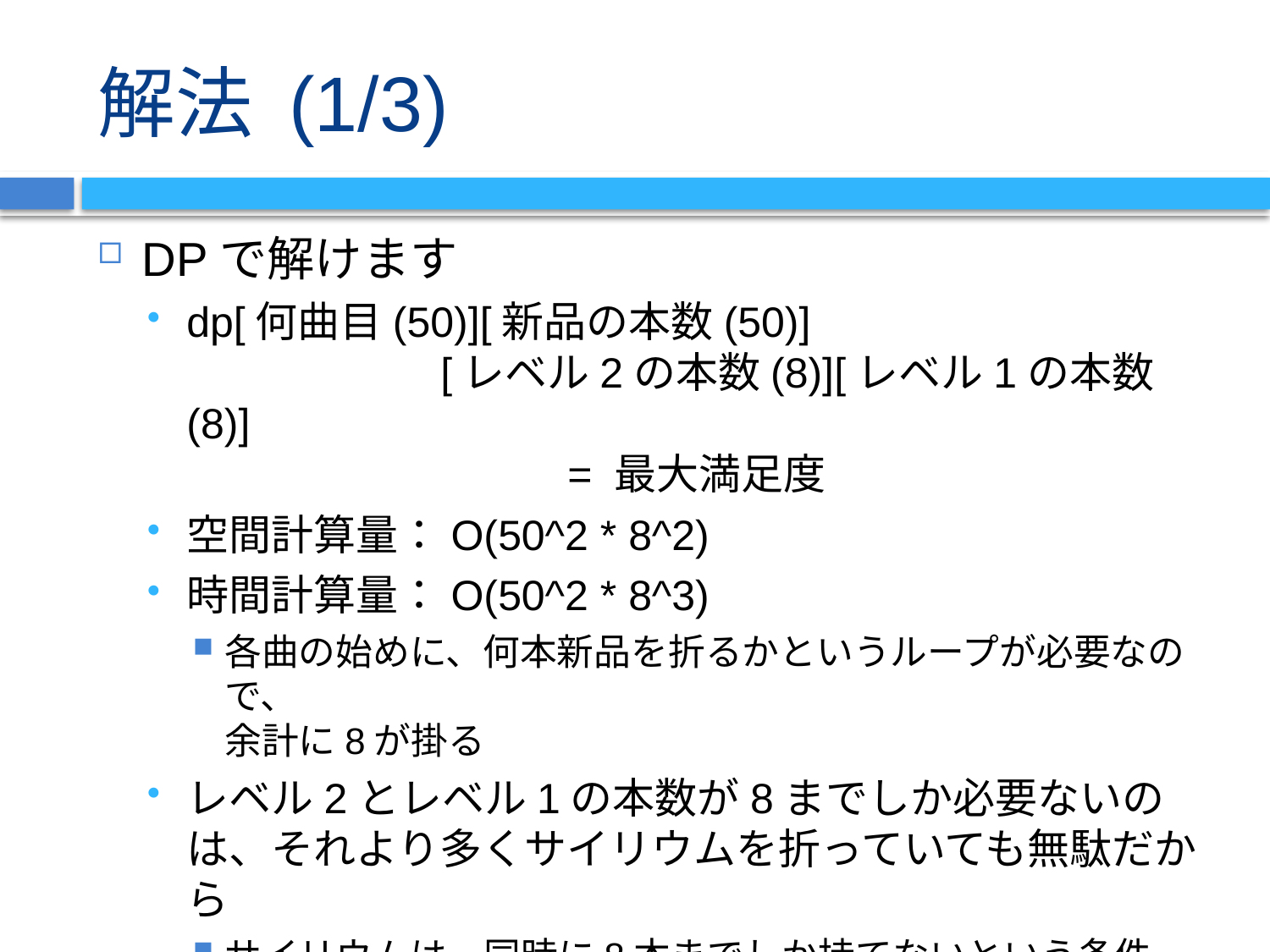

# 解法 (1/3)
DPで解けます
dp[何曲目(50)][新品の本数(50)]
		[レベル2の本数(8)][レベル1の本数(8)]
			= 最大満足度
空間計算量：O(50^2 * 8^2)
時間計算量：O(50^2 * 8^3)
各曲の始めに、何本新品を折るかというループが必要なので、
余計に8が掛る
レベル2とレベル1の本数が8までしか必要ないのは、それより多くサイリウムを折っていても無駄だから
サイリウムは、同時に8本までしか持てないという条件